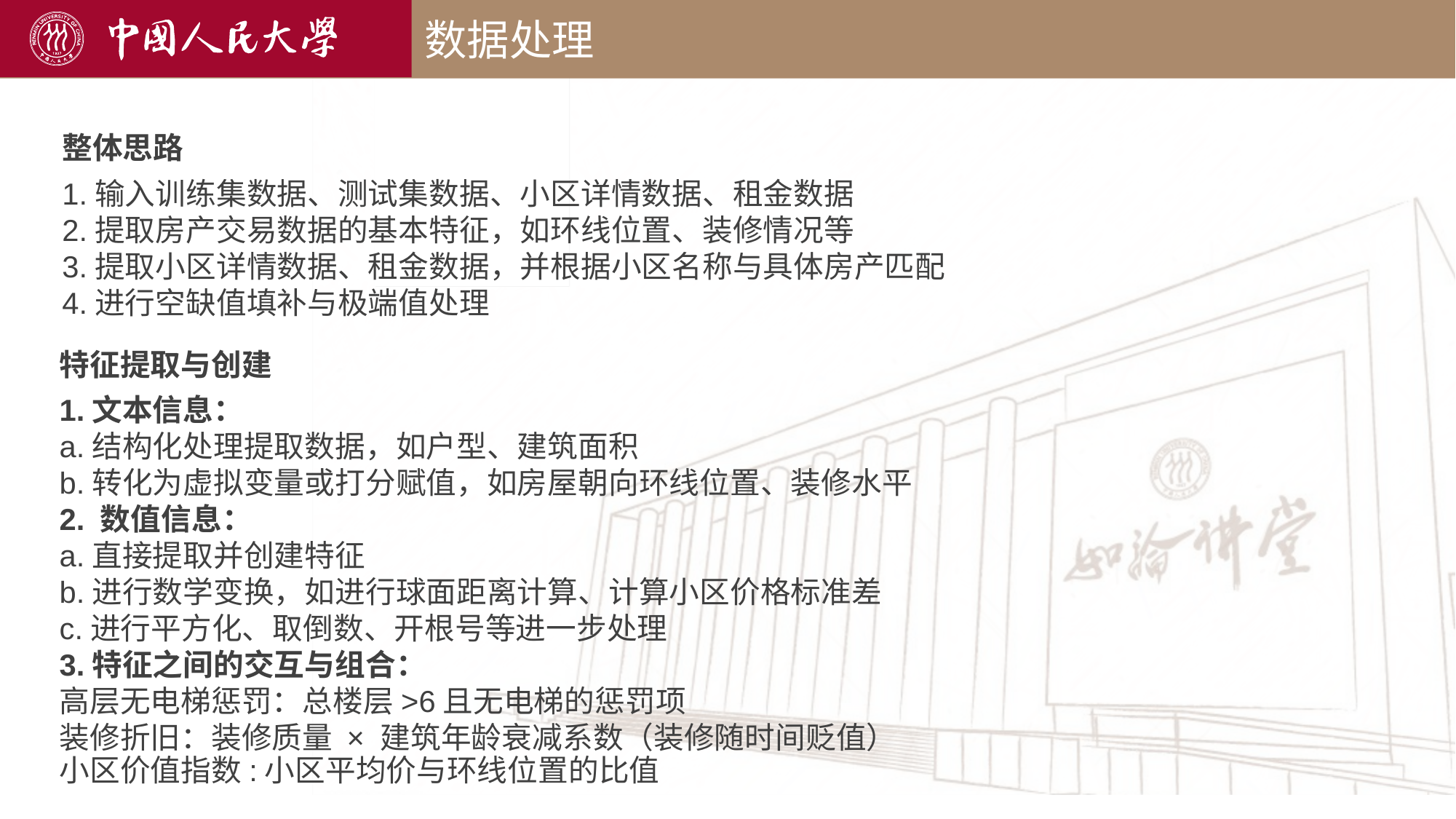

数据处理

整体思路
1.输入训练集数据、测试集数据、小区详情数据、租金数据
2.提取房产交易数据的基本特征，如环线位置、装修情况等
3.提取小区详情数据、租金数据，并根据小区名称与具体房产匹配
4.进行空缺值填补与极端值处理
特征提取与创建
1.文本信息：
a.结构化处理提取数据，如户型、建筑面积
b.转化为虚拟变量或打分赋值，如房屋朝向环线位置、装修水平
2. 数值信息：
a.直接提取并创建特征
b.进行数学变换，如进行球面距离计算、计算小区价格标准差
c.进行平方化、取倒数、开根号等进一步处理
3.特征之间的交互与组合：
高层无电梯惩罚：总楼层>6且无电梯的惩罚项
装修折旧：装修质量 × 建筑年龄衰减系数（装修随时间贬值）
小区价值指数:小区平均价与环线位置的比值